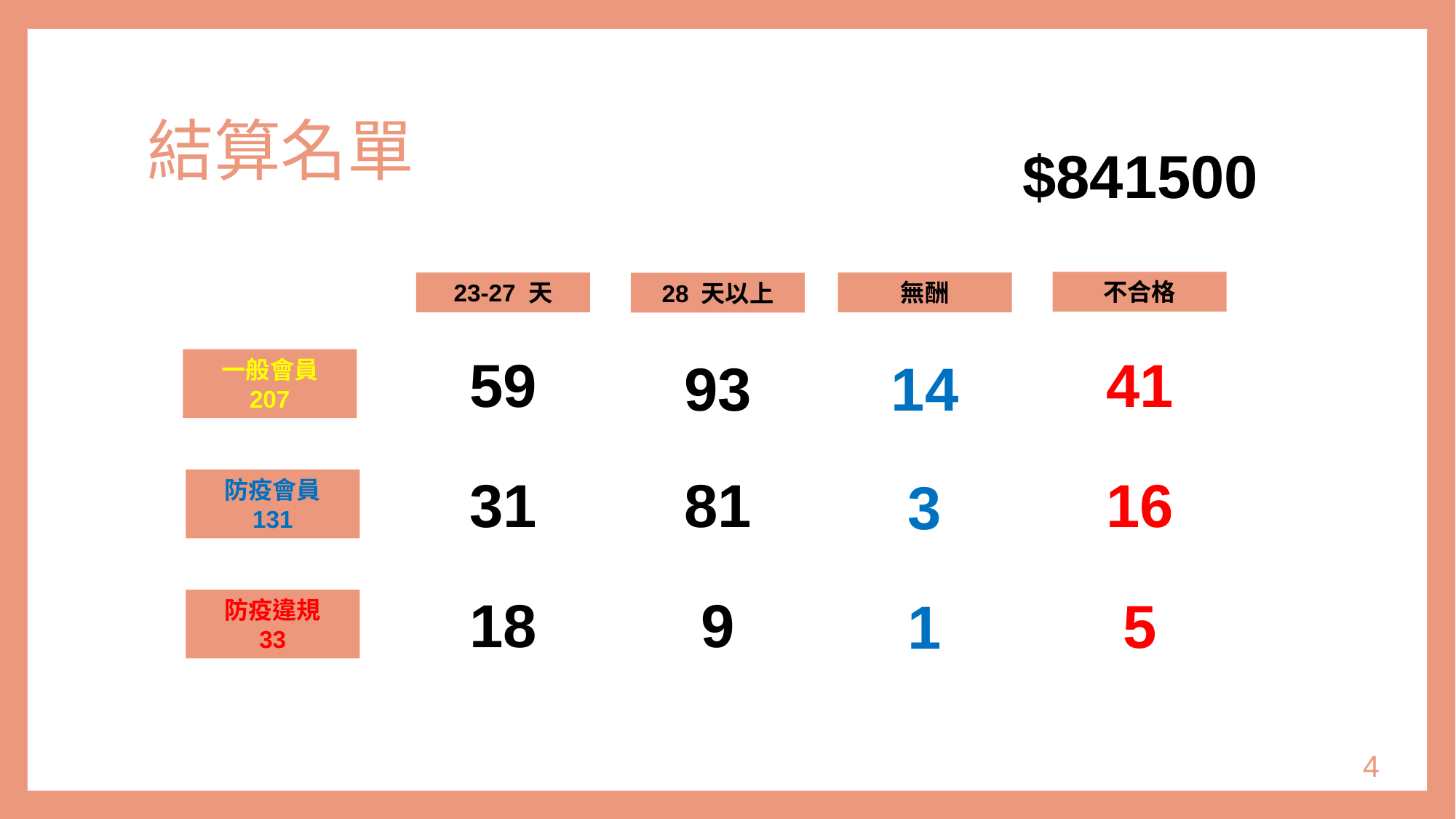

# 結算名單
$841500

不合格
23-27 天
無酬
28 天以上
59
41
93
14
一般會員
207
31
81
16
3
防疫會員
131
18
9
5
1
防疫違規
33
4